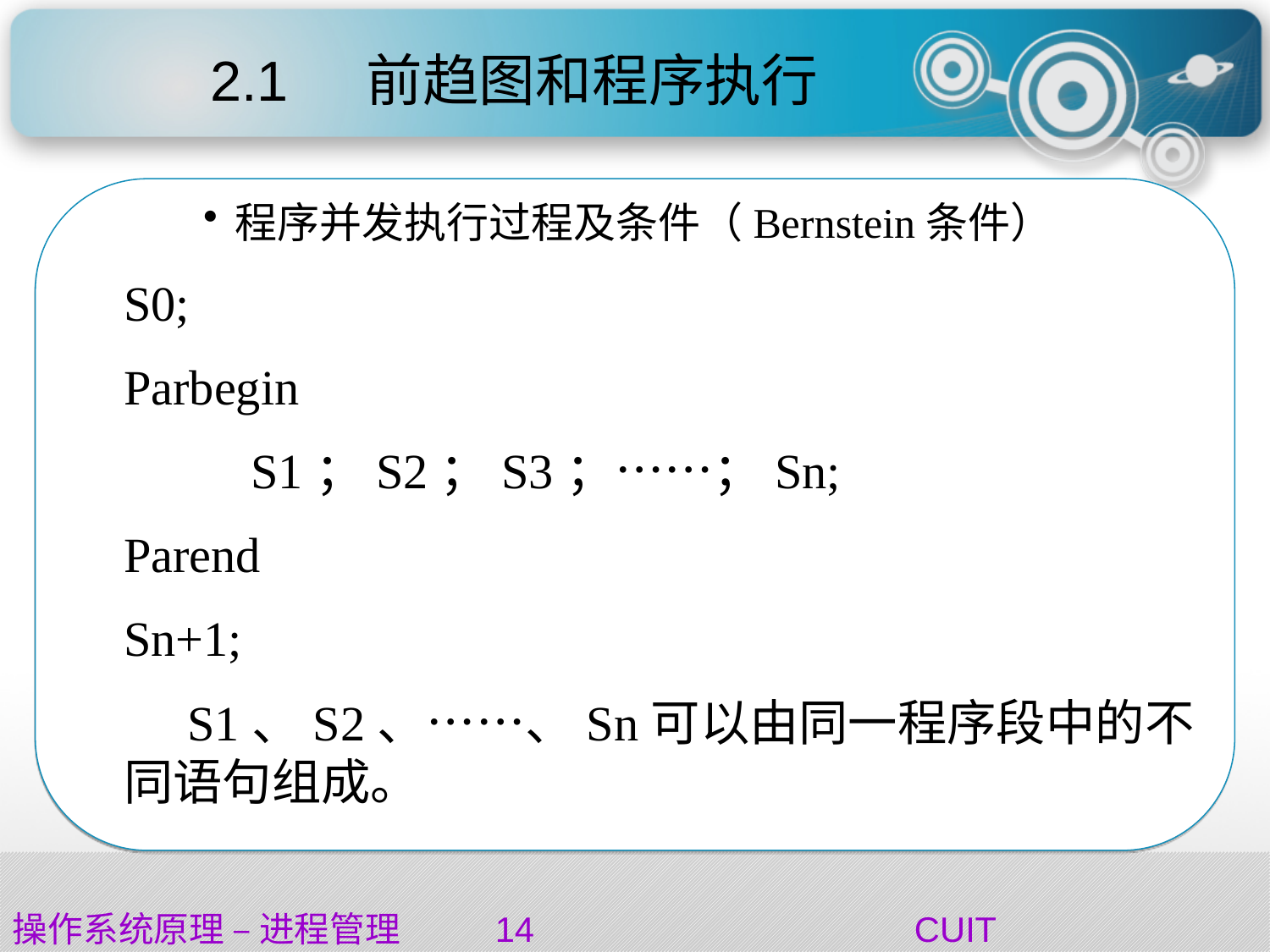

# 2.1	 前趋图和程序执行
程序并发执行过程及条件（Bernstein条件）
	S0;
	Parbegin
		S1；S2；S3；……；Sn;
	Parend
	Sn+1;
         S1、S2、……、Sn可以由同一程序段中的不同语句组成。